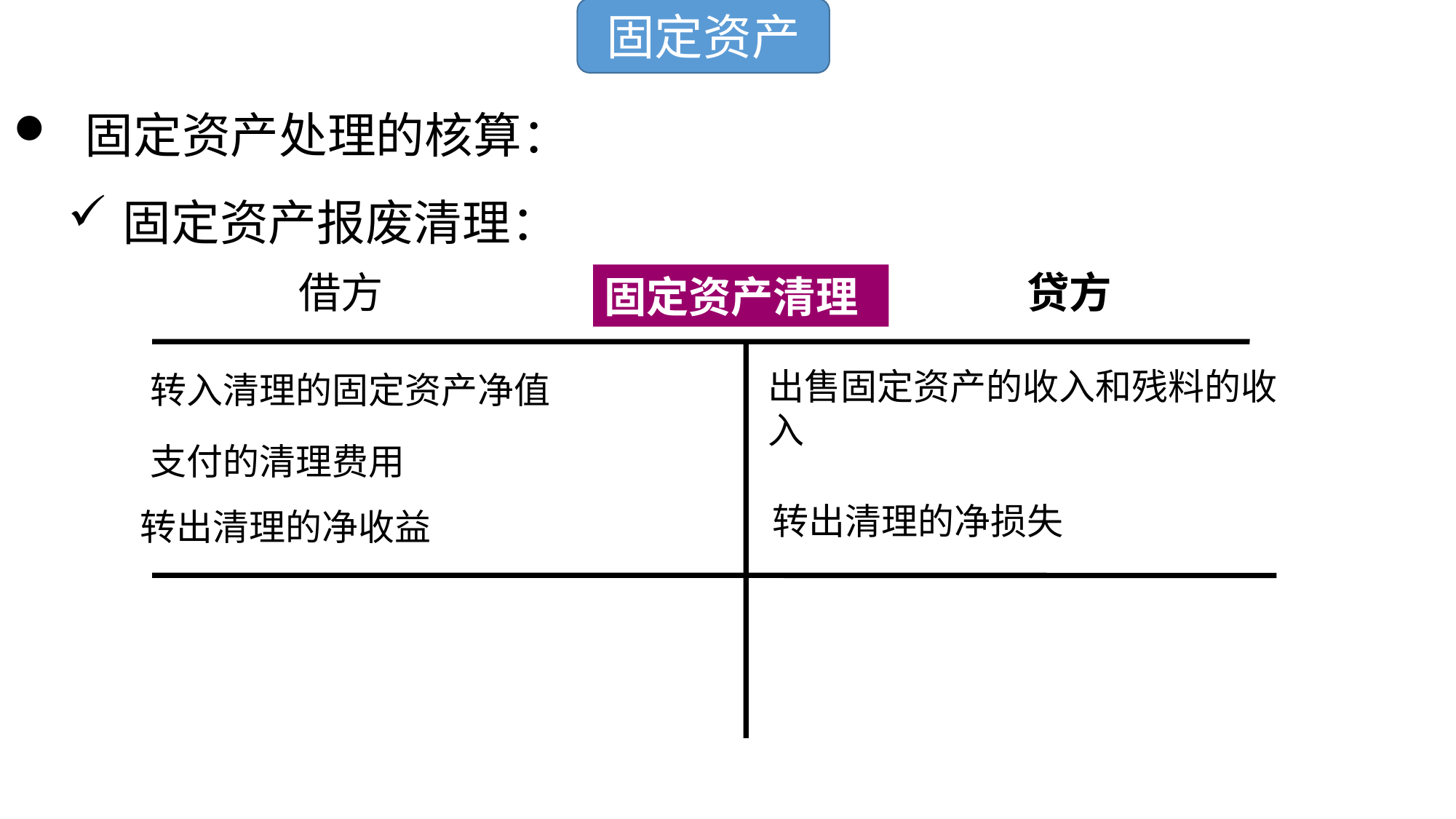

固定资产
  固定资产处理的核算：
固定资产报废清理：
借方
贷方
固定资产清理

出售固定资产的收入和残料的收入
      转入清理的固定资产净值
      支付的清理费用
转出清理的净损失
        转出清理的净收益